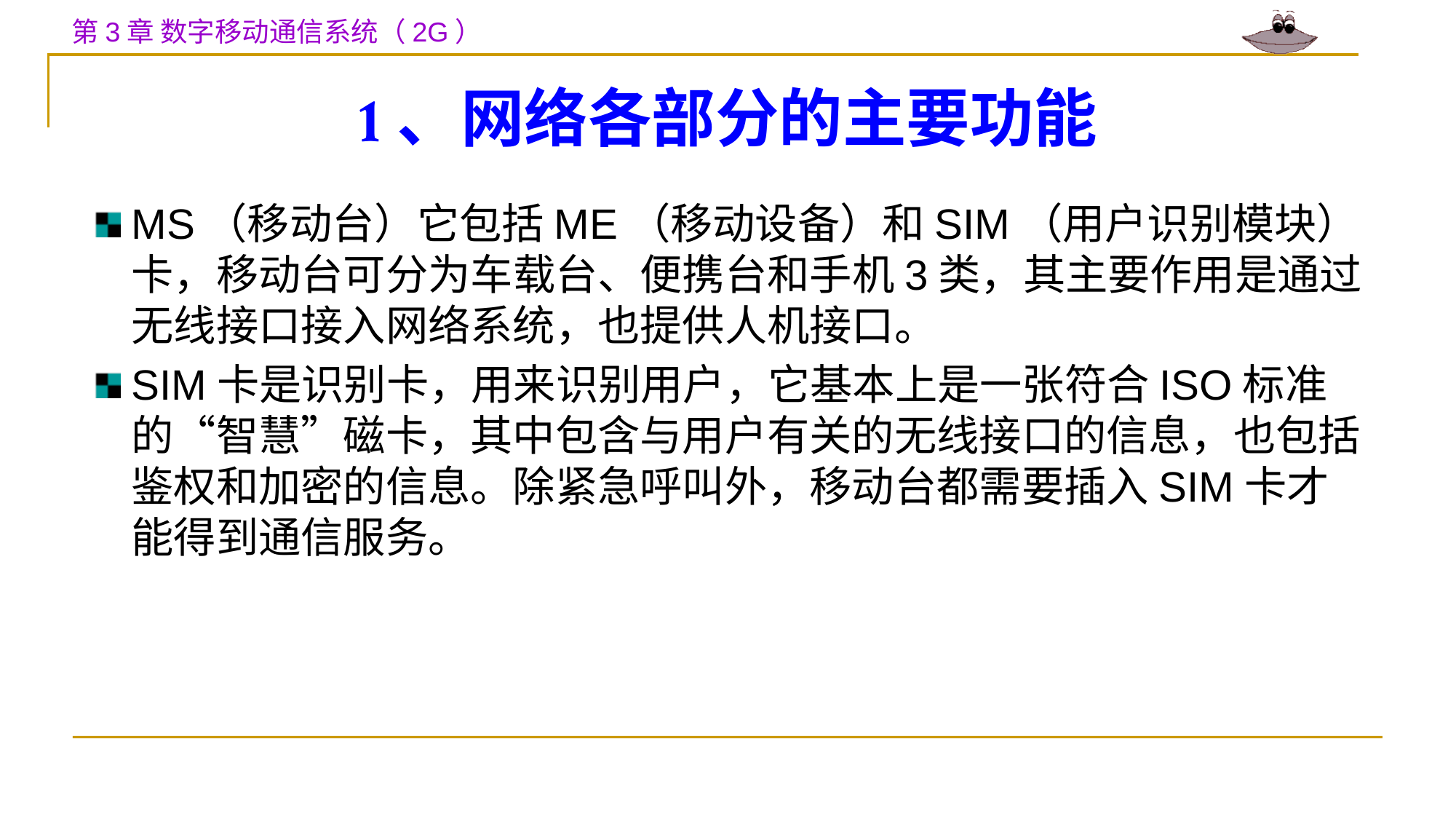

# 1、网络各部分的主要功能
MS（移动台）它包括ME（移动设备）和SIM（用户识别模块）卡，移动台可分为车载台、便携台和手机3类，其主要作用是通过无线接口接入网络系统，也提供人机接口。
SIM卡是识别卡，用来识别用户，它基本上是一张符合ISO标准的“智慧”磁卡，其中包含与用户有关的无线接口的信息，也包括鉴权和加密的信息。除紧急呼叫外，移动台都需要插入SIM卡才能得到通信服务。